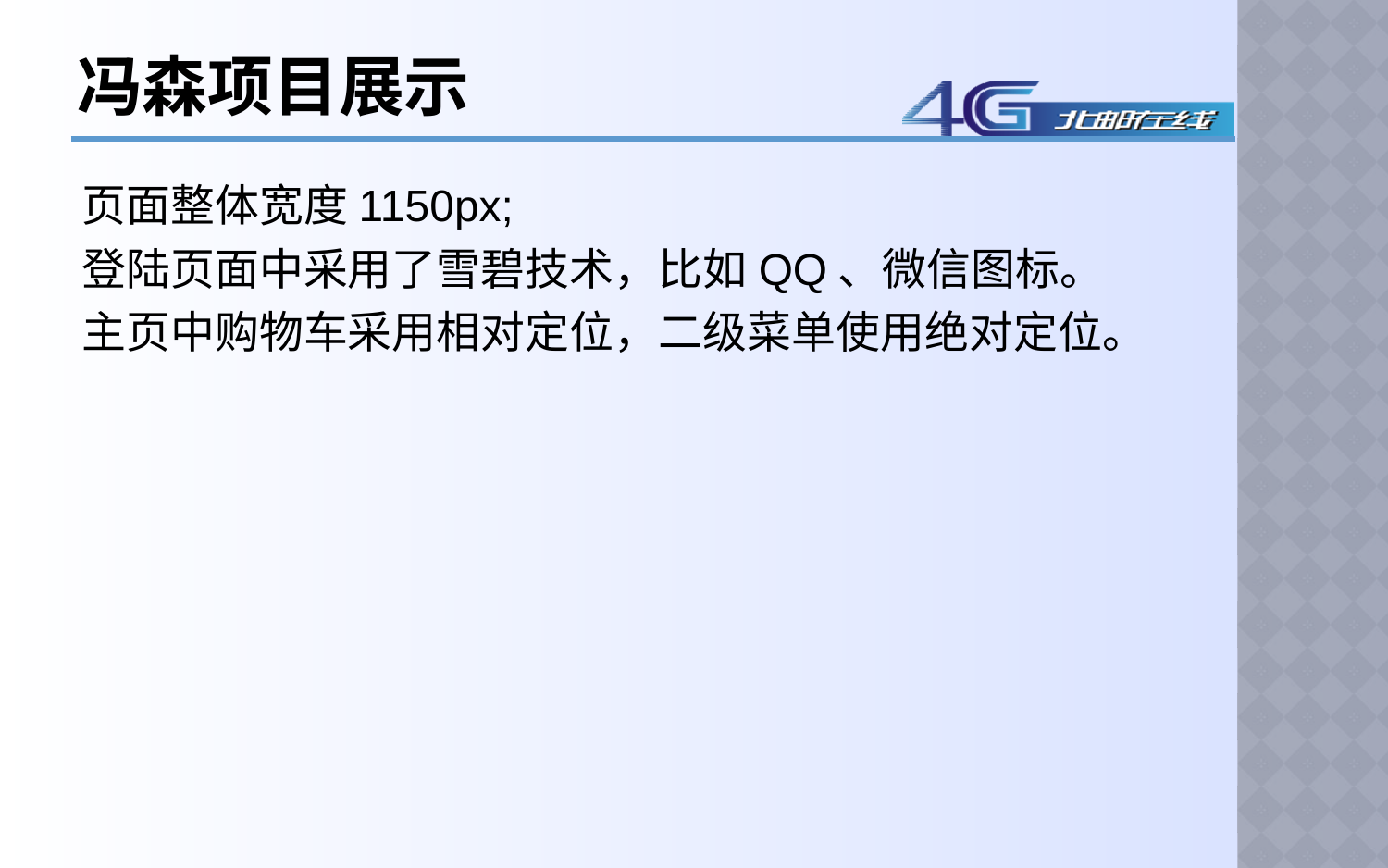

# 冯森项目展示
页面整体宽度1150px;
登陆页面中采用了雪碧技术，比如QQ、微信图标。
主页中购物车采用相对定位，二级菜单使用绝对定位。